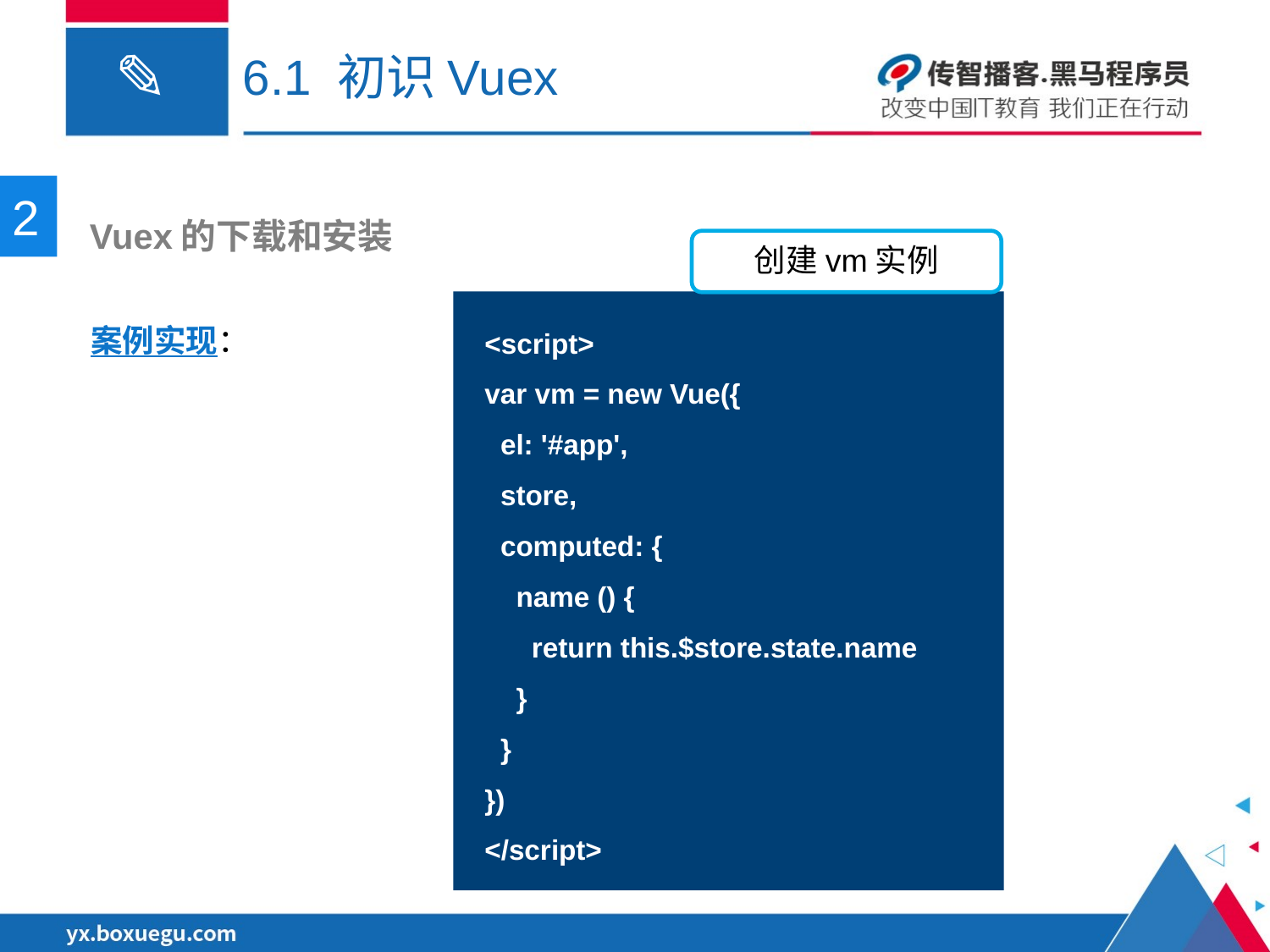

# 6.1 初识Vuex

2
  Vuex的下载和安装
创建vm实例
案例实现：

<script>
var vm = new Vue({
  el: '#app',
  store,
  computed: {
    name () {
      return this.$store.state.name
    }
  }
})
</script>